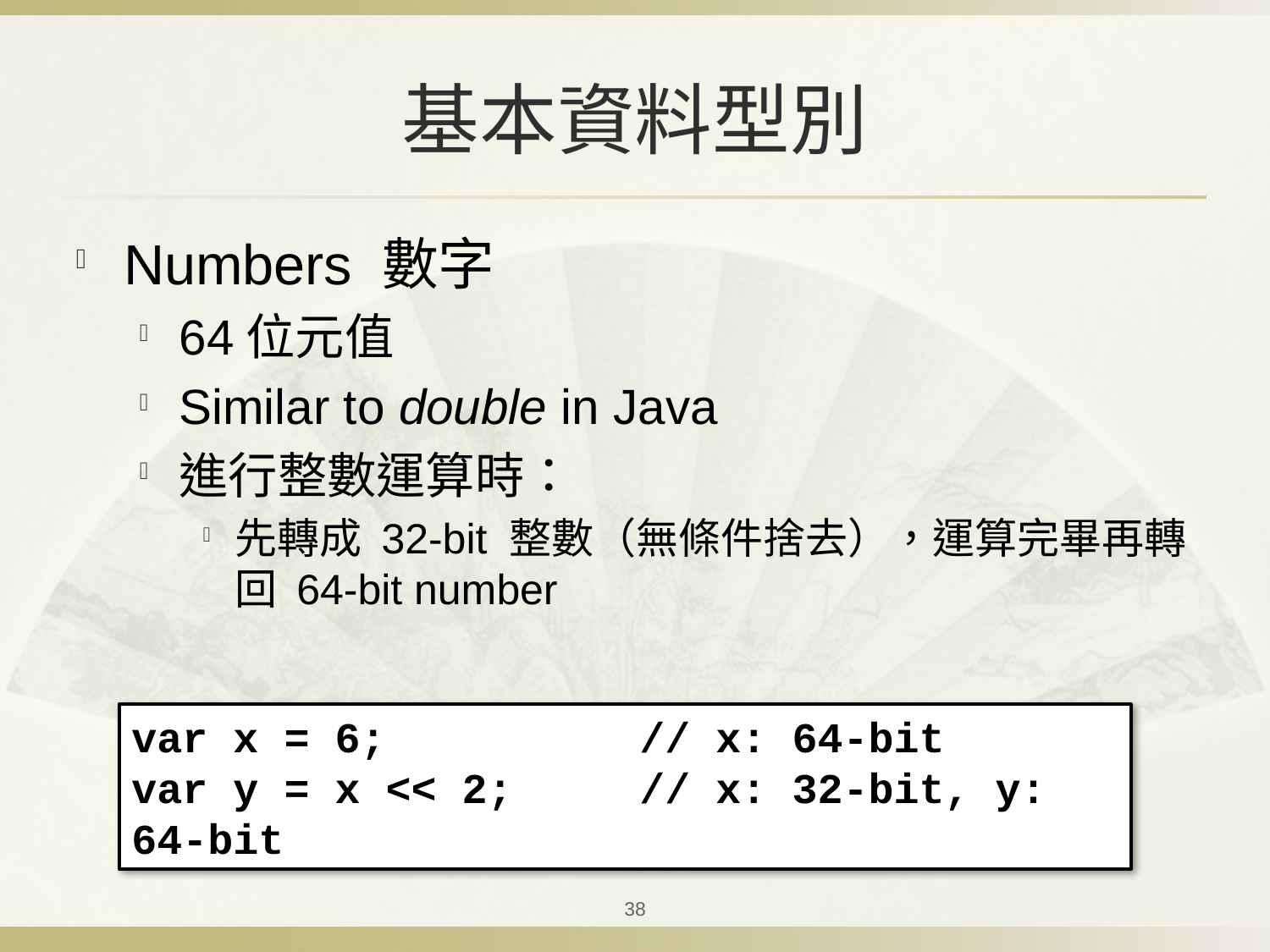

# 基本資料型別
Numbers 數字
64位元值
Similar to double in Java
進行整數運算時：
先轉成 32-bit 整數（無條件捨去），運算完畢再轉回 64-bit number

var x = 6;		// x: 64-bit
var y = x << 2;	// x: 32-bit, y: 64-bit
38